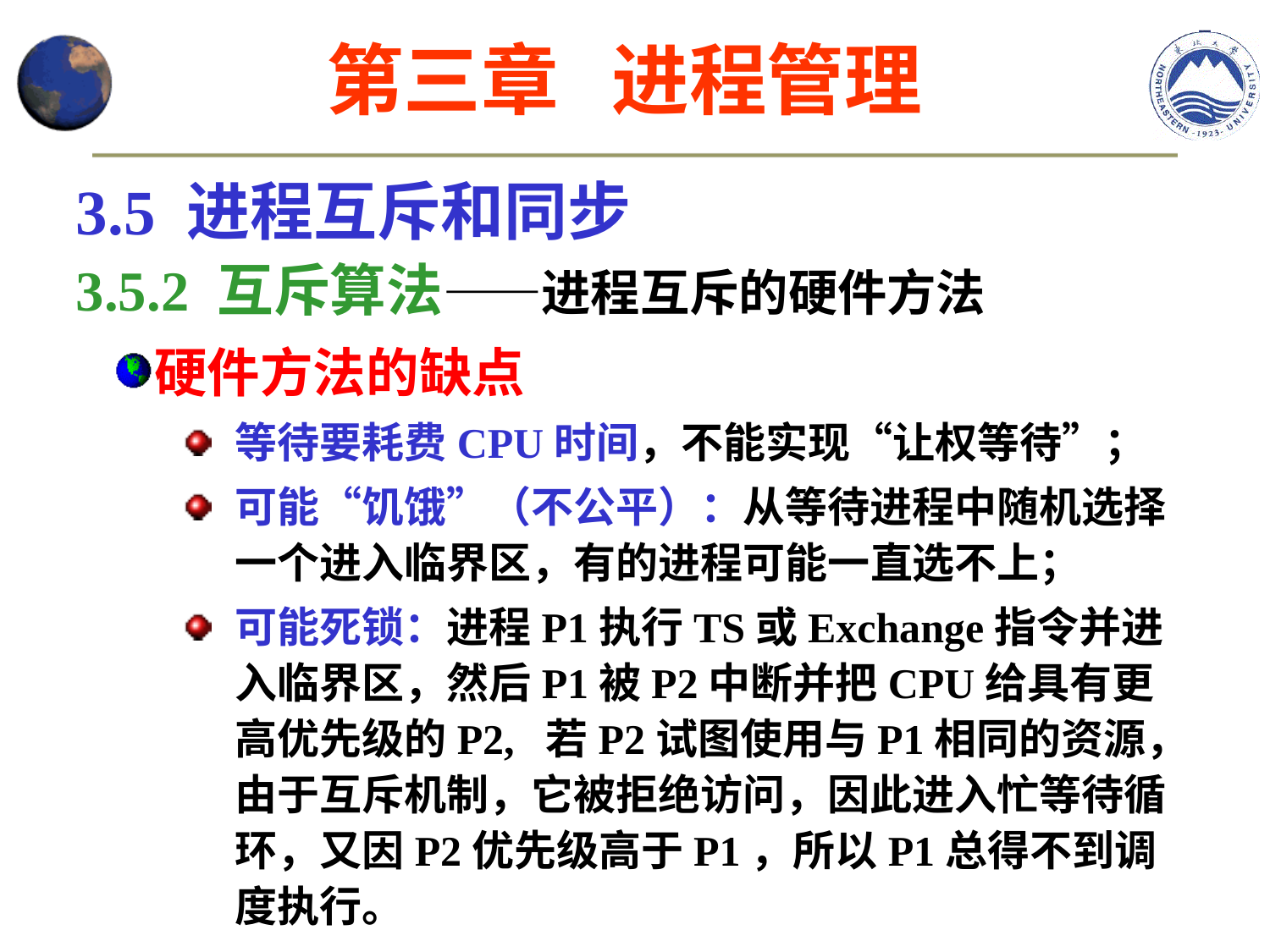

第三章   进程管理
3.5 进程互斥和同步
3.5.2 互斥算法——进程互斥的硬件方法
硬件方法的缺点
等待要耗费CPU时间，不能实现“让权等待”；
可能“饥饿”（不公平）：从等待进程中随机选择一个进入临界区，有的进程可能一直选不上；
可能死锁：进程P1执行TS或Exchange指令并进入临界区，然后P1被P2中断并把CPU给具有更高优先级的P2,  若P2试图使用与P1相同的资源，由于互斥机制，它被拒绝访问，因此进入忙等待循环，又因P2优先级高于P1，所以P1总得不到调度执行。